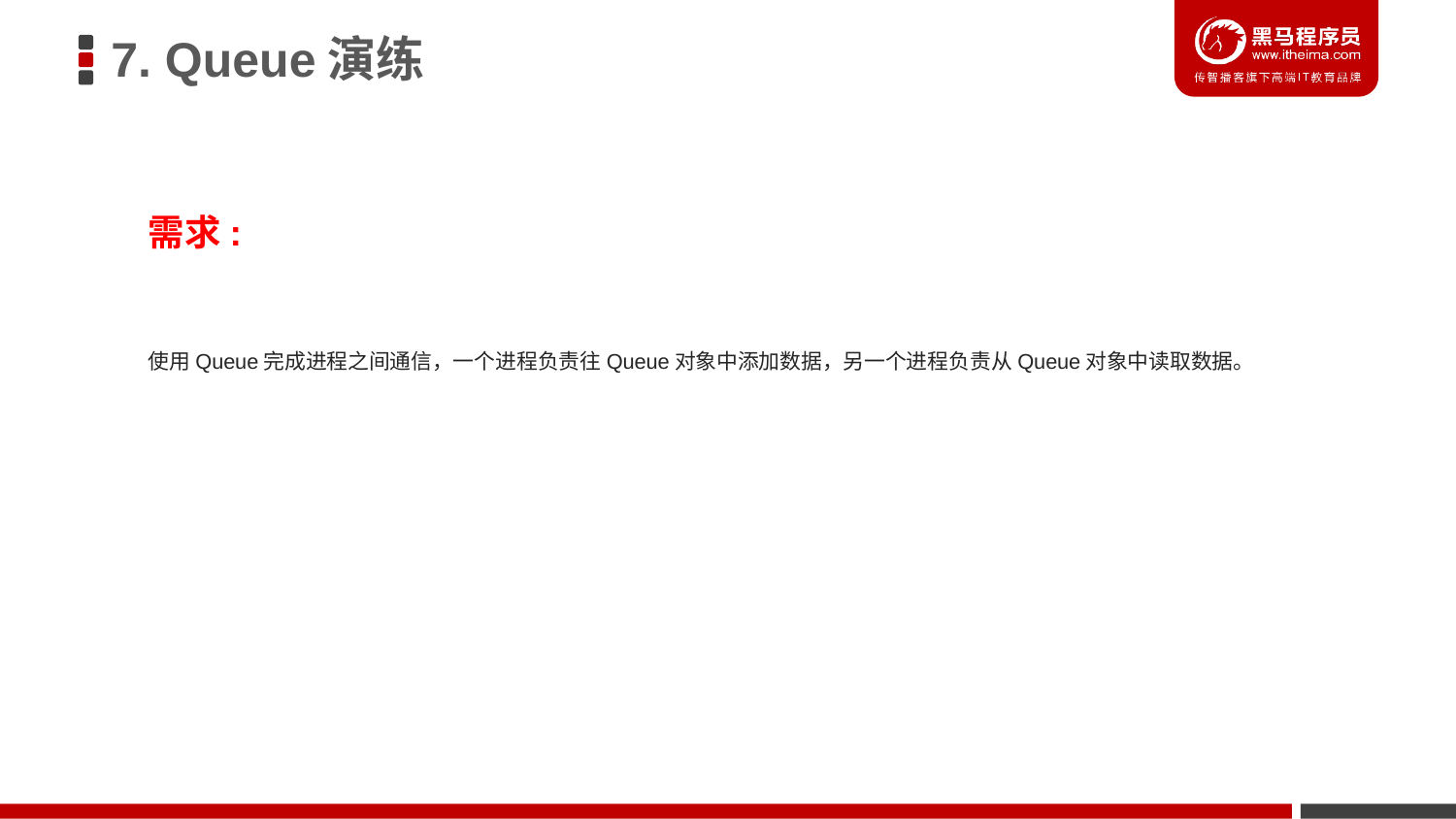

7. Queue演练
需求:
使用Queue完成进程之间通信，一个进程负责往Queue对象中添加数据，另一个进程负责从Queue对象中读取数据。